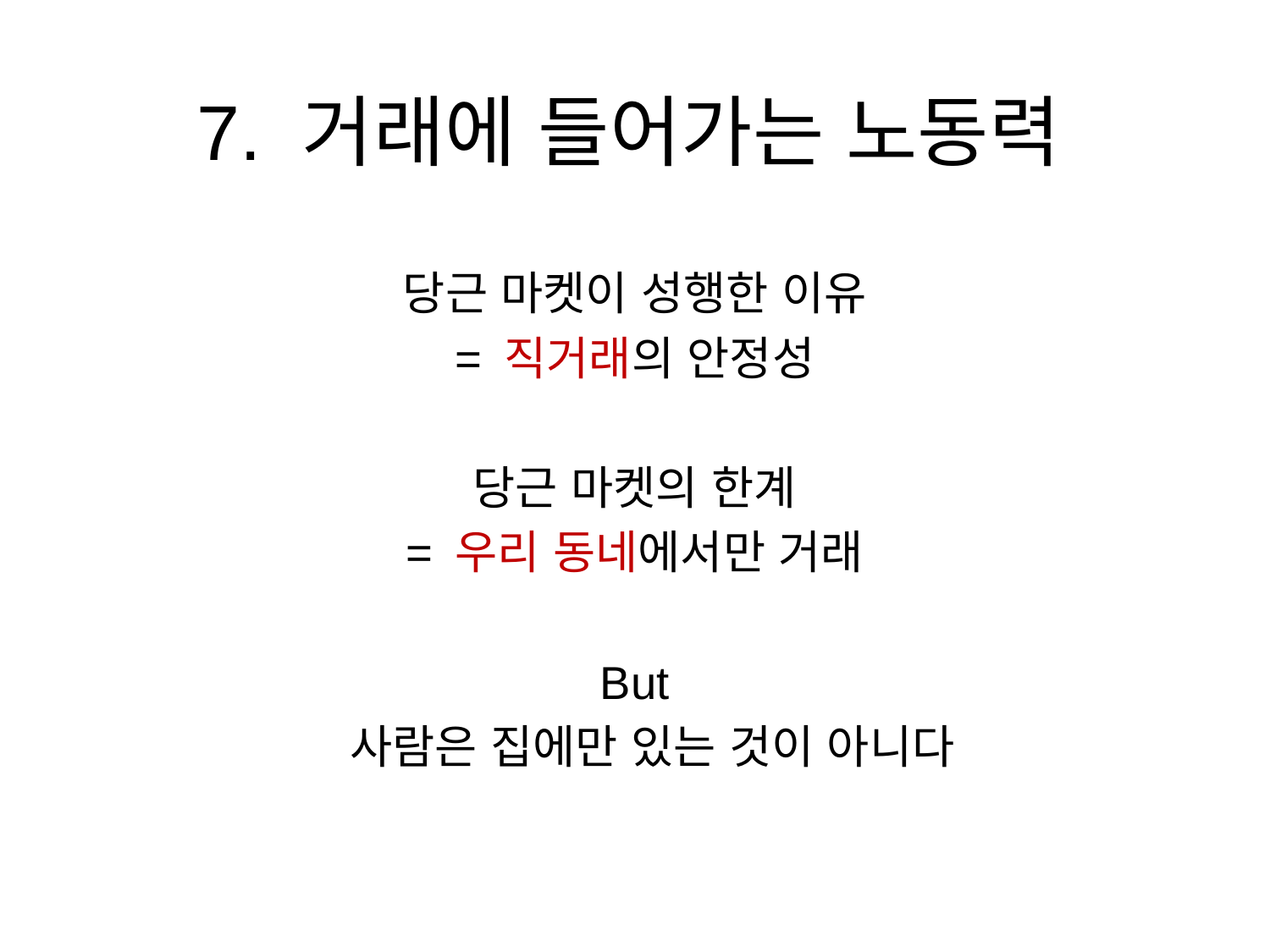

# 7. 거래에 들어가는 노동력
당근 마켓이 성행한 이유
= 직거래의 안정성

당근 마켓의 한계
= 우리 동네에서만 거래

But
  사람은 집에만 있는 것이 아니다